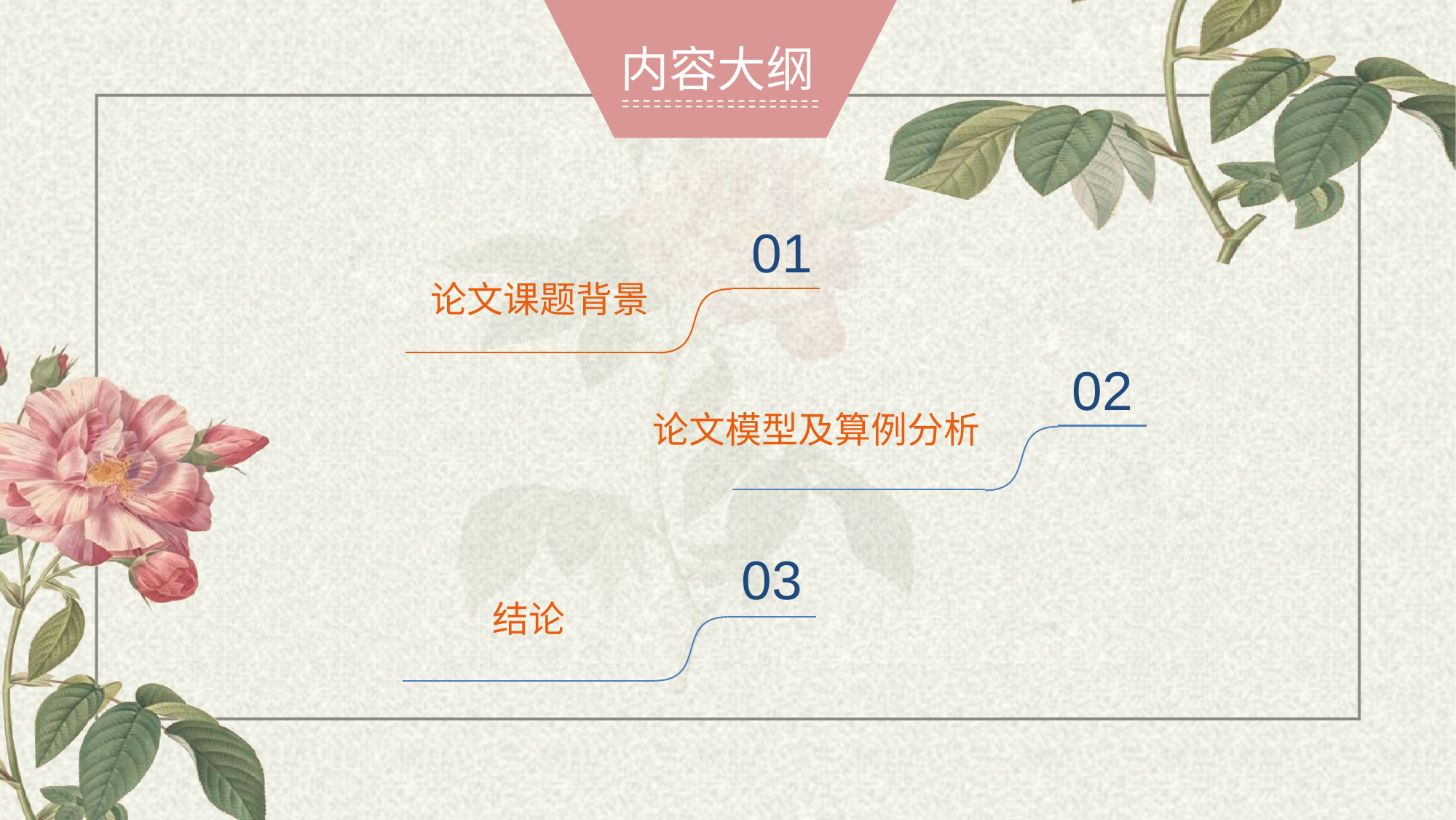

内容大纲

01
论文课题背景
02
论文模型及算例分析
03
结论